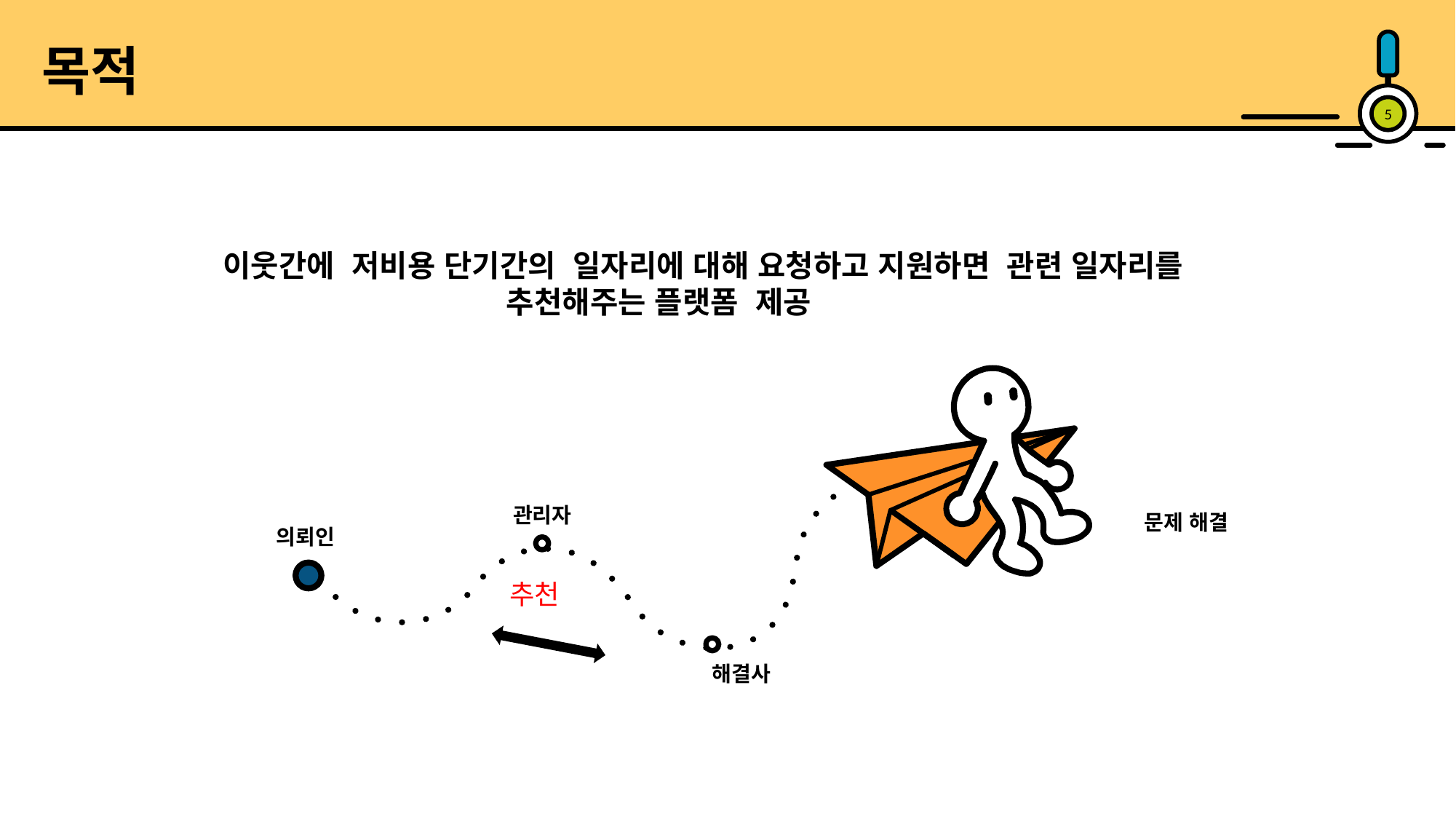

목적
5
이웃간에  저비용 단기간의  일자리에 대해 요청하고 지원하면  관련 일자리를
                                 추천해주는 플랫폼  제공

관리자
문제 해결
의뢰인

추천

해결사